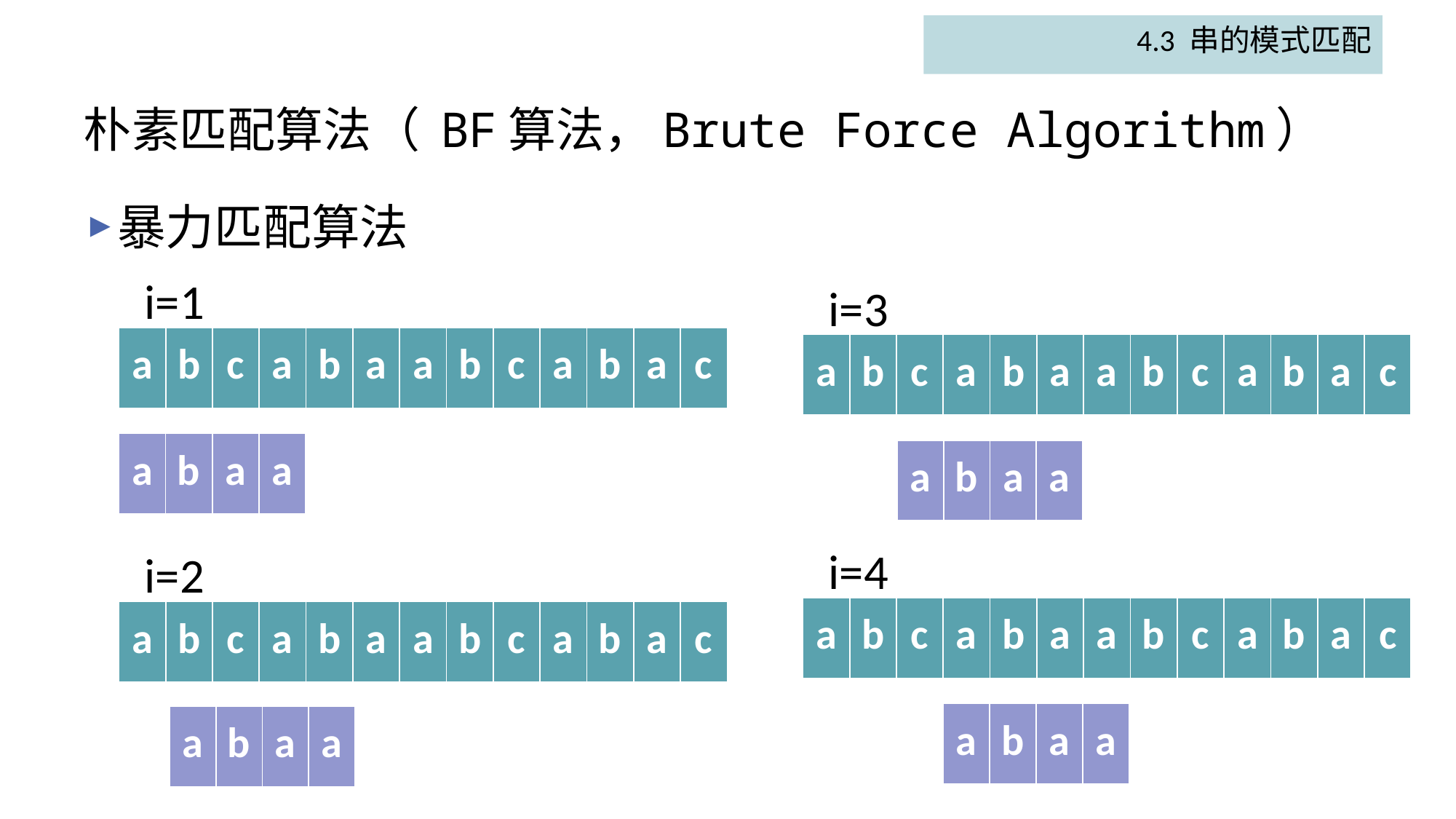

4.3 串的模式匹配

# 朴素匹配算法（ BF算法，Brute Force Algorithm）
暴力匹配算法
i=1
i=3
| a | b | c | a | b | a | a | b | c | a | b | a | c |
| --- | --- | --- | --- | --- | --- | --- | --- | --- | --- | --- | --- | --- |
| a | b | c | a | b | a | a | b | c | a | b | a | c |
| --- | --- | --- | --- | --- | --- | --- | --- | --- | --- | --- | --- | --- |
| a | b | a | a |
| --- | --- | --- | --- |
| a | b | a | a |
| --- | --- | --- | --- |
i=4
i=2
| a | b | c | a | b | a | a | b | c | a | b | a | c |
| --- | --- | --- | --- | --- | --- | --- | --- | --- | --- | --- | --- | --- |
| a | b | c | a | b | a | a | b | c | a | b | a | c |
| --- | --- | --- | --- | --- | --- | --- | --- | --- | --- | --- | --- | --- |
| a | b | a | a |
| --- | --- | --- | --- |
| a | b | a | a |
| --- | --- | --- | --- |